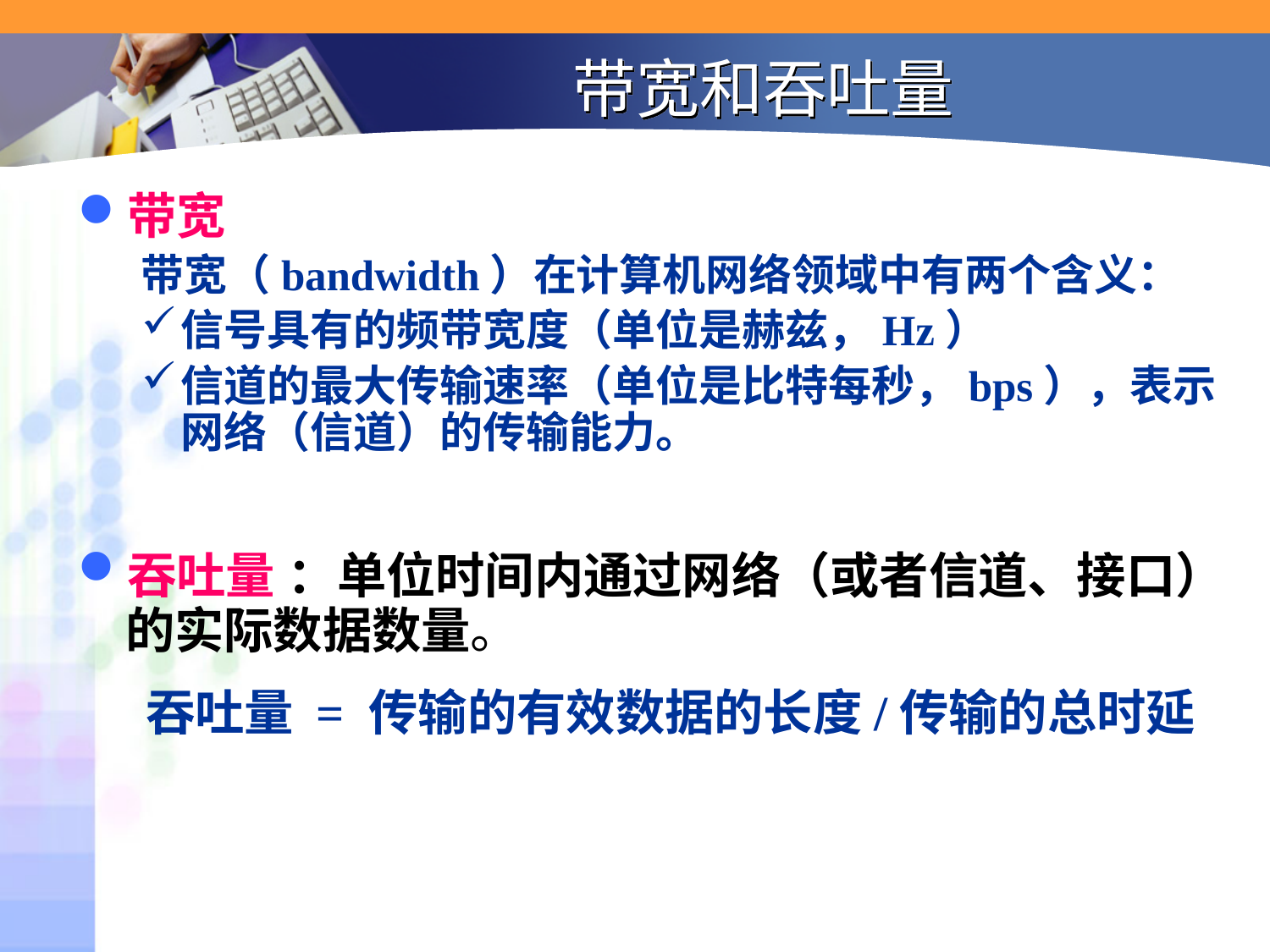

# 带宽和吞吐量

带宽
带宽（bandwidth）在计算机网络领域中有两个含义：
信号具有的频带宽度（单位是赫兹，Hz）
信道的最大传输速率（单位是比特每秒，bps），表示网络（信道）的传输能力。

吞吐量 ：单位时间内通过网络（或者信道、接口）的实际数据数量。
     吞吐量 = 传输的有效数据的长度/传输的总时延